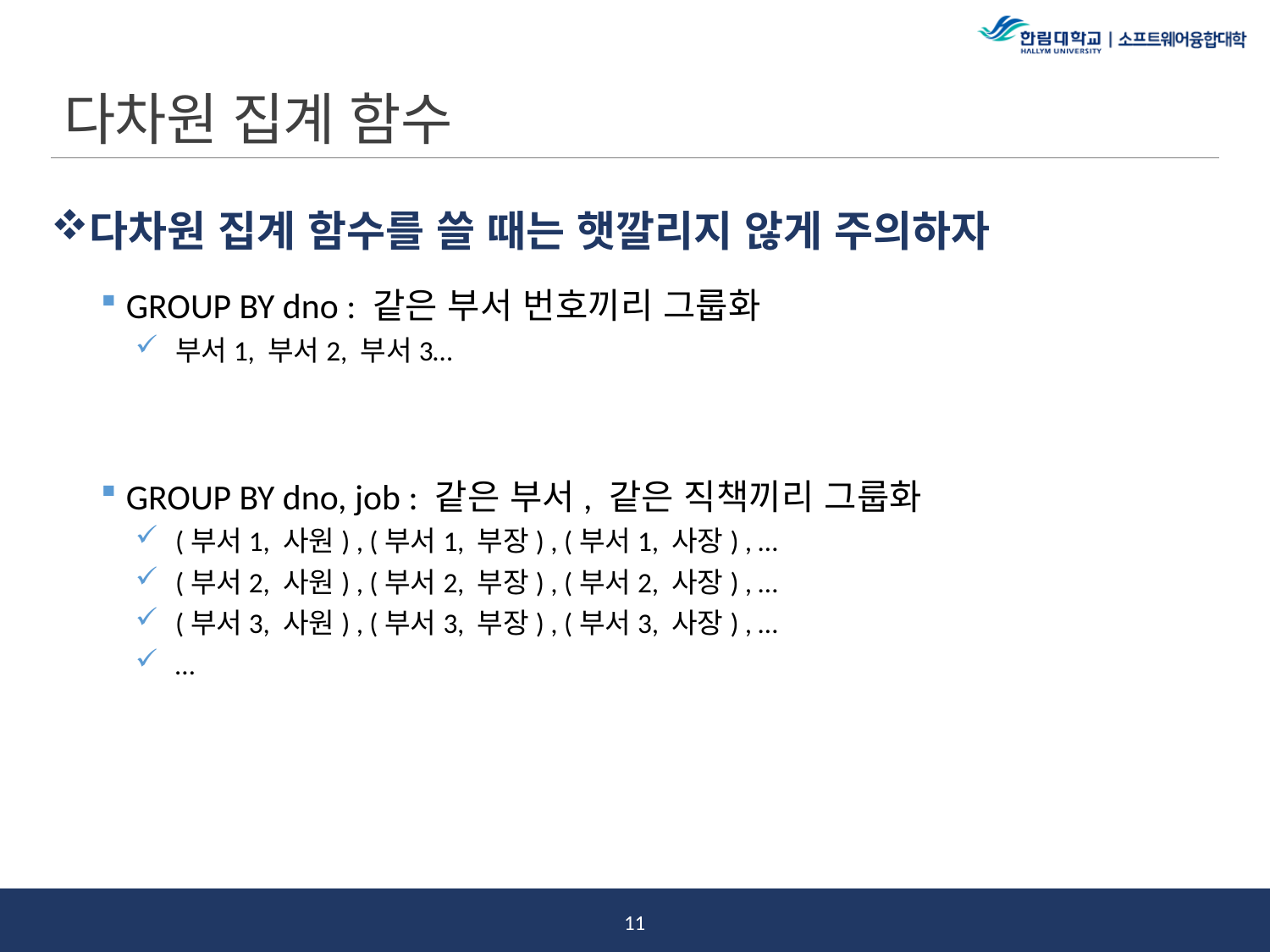

# 다차원 집계 함수
다차원 집계 함수를 쓸 때는 햇깔리지 않게 주의하자
GROUP BY dno : 같은 부서 번호끼리 그룹화
부서1, 부서2, 부서3…

GROUP BY dno, job : 같은 부서, 같은 직책끼리 그룹화
(부서1, 사원) , (부서1, 부장) , (부서1, 사장) , …
(부서2, 사원) , (부서2, 부장) , (부서2, 사장) , …
(부서3, 사원) , (부서3, 부장) , (부서3, 사장) , …
…

11